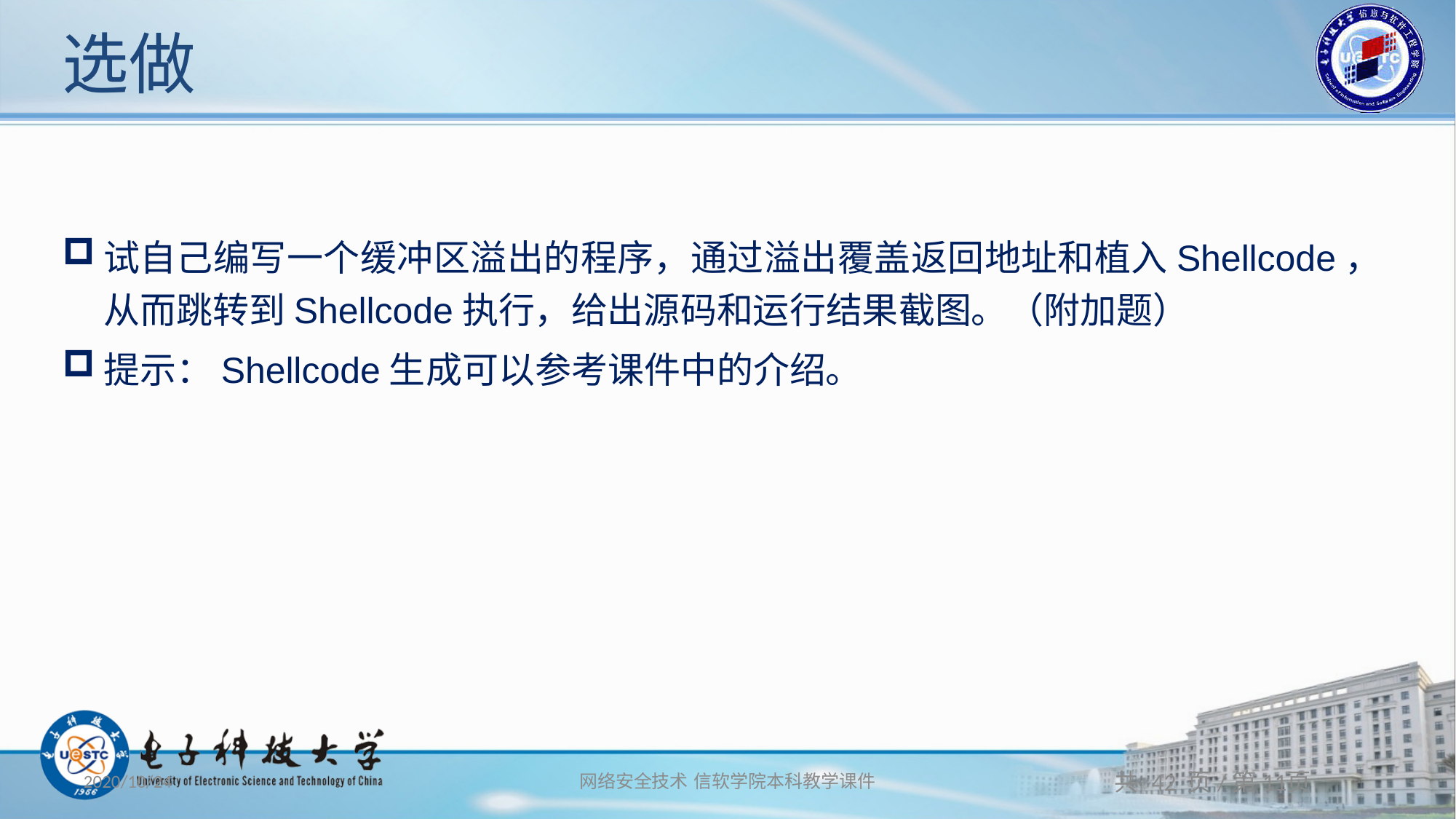

# 选做
试自己编写一个缓冲区溢出的程序，通过溢出覆盖返回地址和植入Shellcode，从而跳转到Shellcode执行，给出源码和运行结果截图。（附加题）
提示：Shellcode生成可以参考课件中的介绍。
2020/10/24
网络安全技术 信软学院本科教学课件
共 42 页/第11页